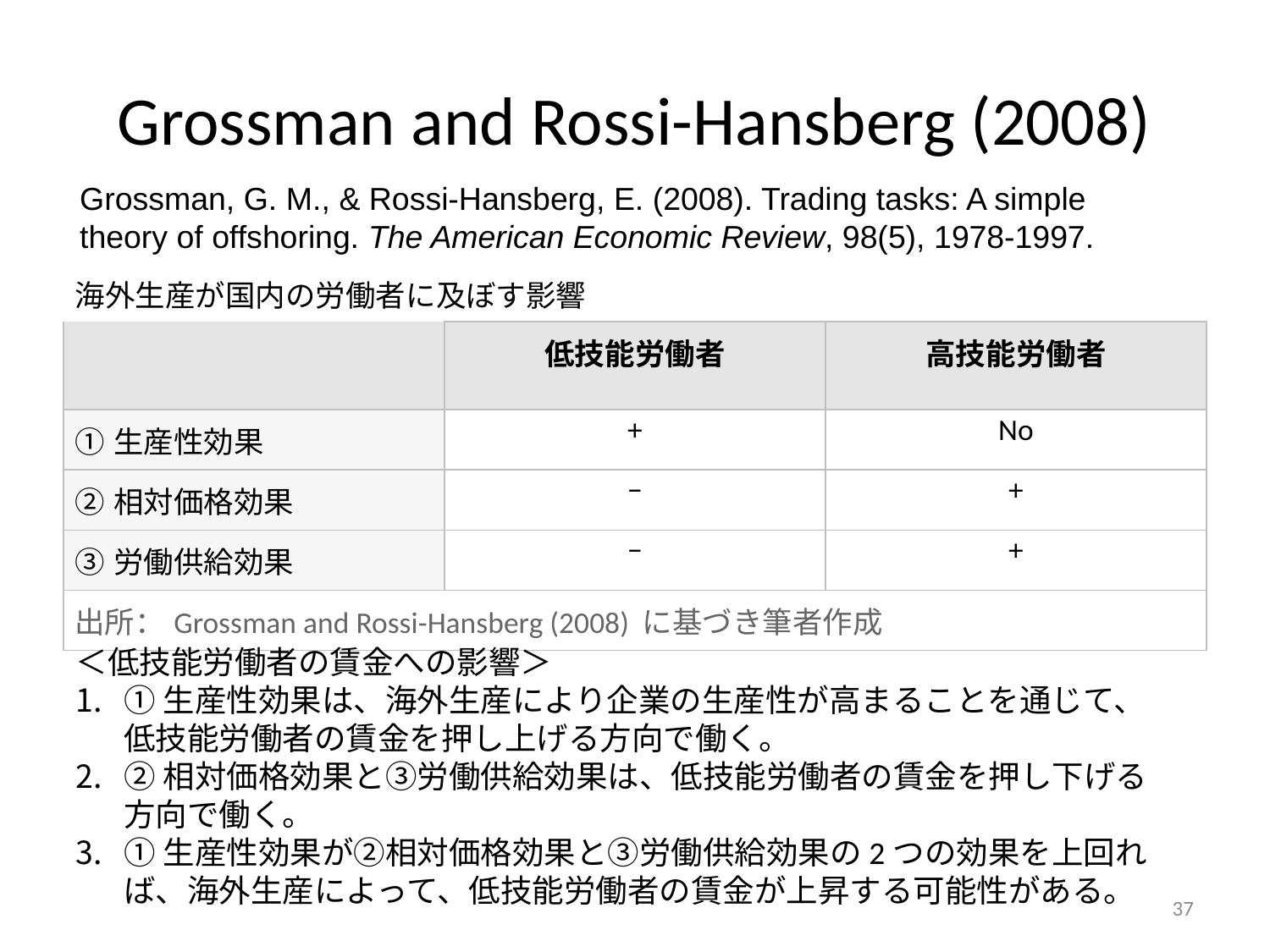

# Grossman and Rossi-Hansberg (2008)
Grossman, G. M., & Rossi-Hansberg, E. (2008). Trading tasks: A simple theory of offshoring. The American Economic Review, 98(5), 1978-1997.
| 海外生産が国内の労働者に及ぼす影響 |  |  |
| --- | --- | --- |
|  | 低技能労働者 | 高技能労働者 |
| ①生産性効果 | + | No |
| ②相対価格効果 | − | + |
| ③労働供給効果 | − | + |
| 出所：Grossman and Rossi-Hansberg (2008) に基づき筆者作成 |  |  |
＜低技能労働者の賃金への影響＞
①生産性効果は、海外生産により企業の生産性が高まることを通じて、低技能労働者の賃金を押し上げる方向で働く。
②相対価格効果と③労働供給効果は、低技能労働者の賃金を押し下げる方向で働く。
①生産性効果が②相対価格効果と③労働供給効果の2つの効果を上回れば、海外生産によって、低技能労働者の賃金が上昇する可能性がある。
37